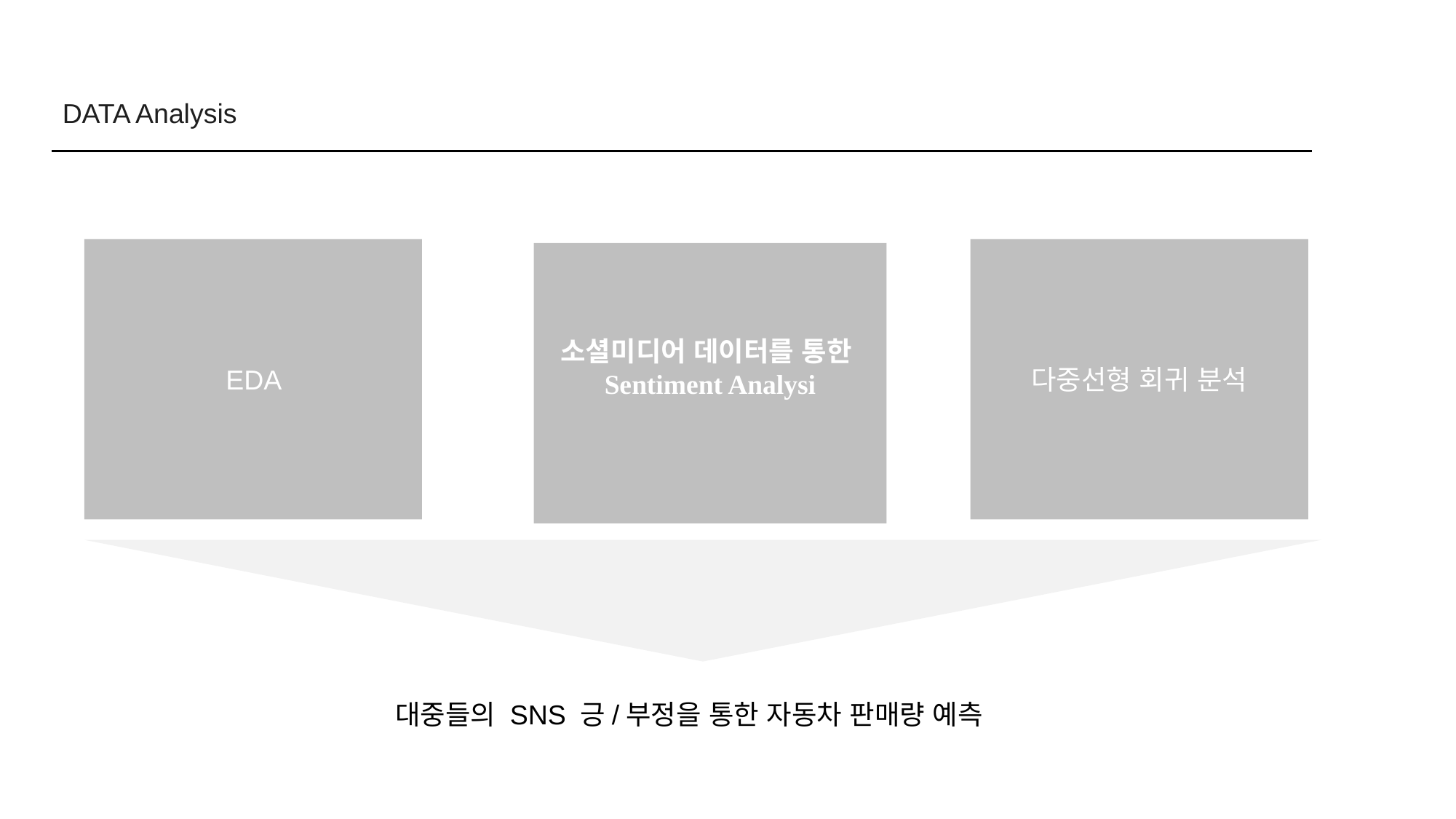

DATA Analysis
다중선형 회귀 분석
 EDA
소셜미디어 데이터를 통한
Sentiment Analysi

대중들의 SNS 긍/부정을 통한 자동차 판매량 예측
기존 문제점
: 차종 별 구글 검색량
기존 문제점
: 차종 별 구글 검색량